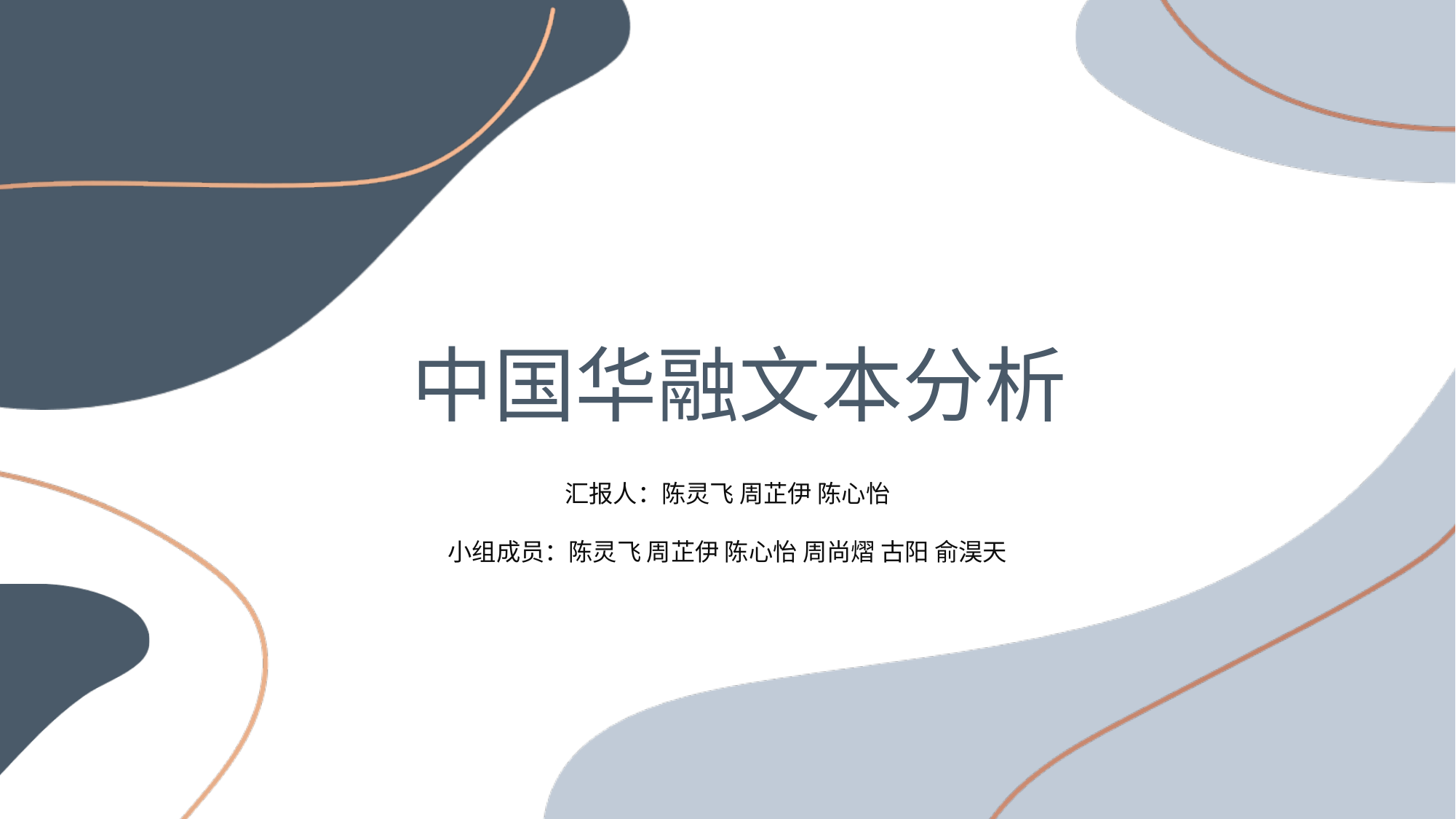

中国华融文本分析
汇报人：陈灵飞 周芷伊 陈心怡

小组成员：陈灵飞 周芷伊 陈心怡 周尚熠 古阳 俞淏天